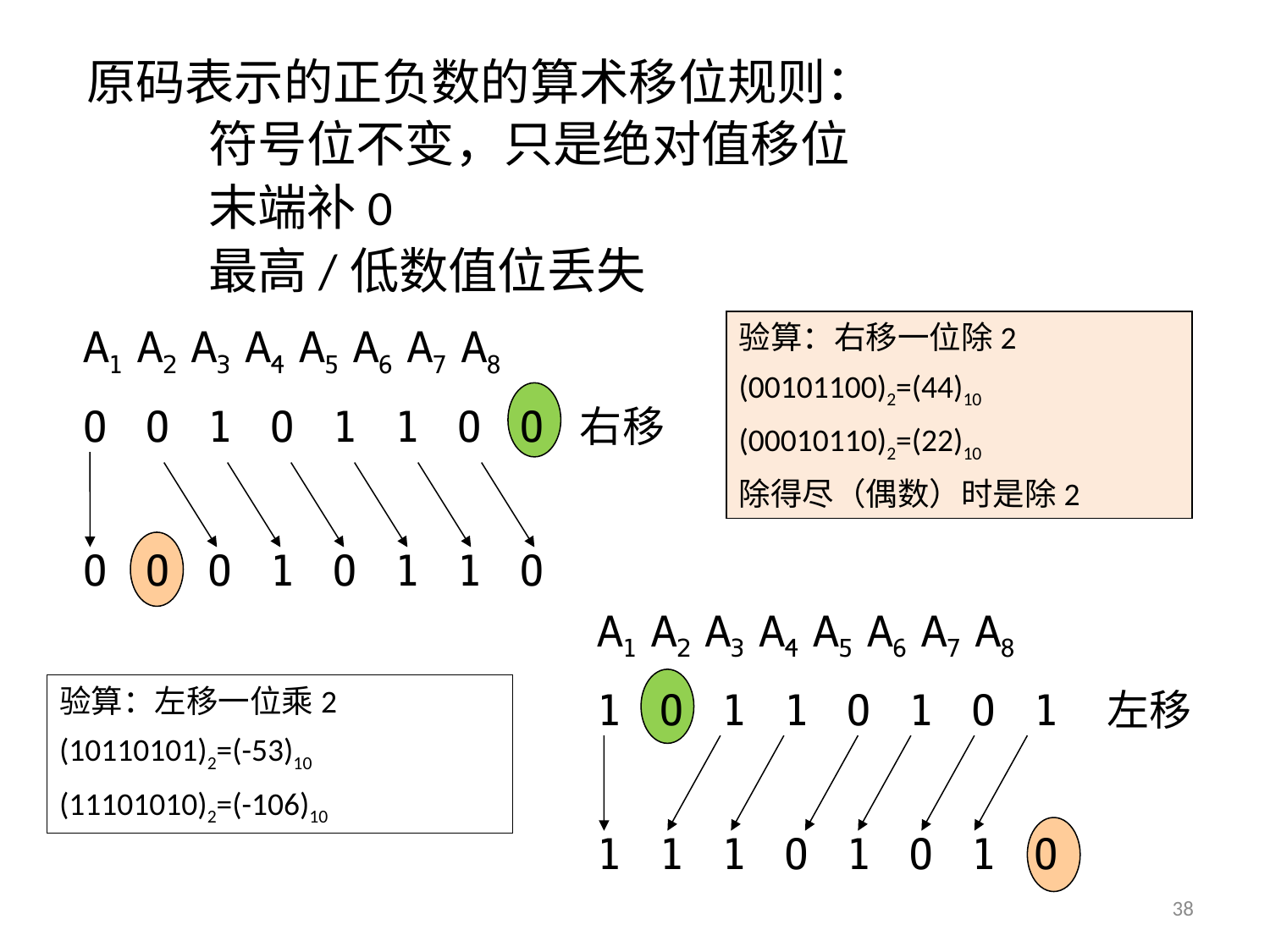

原码表示的正负数的算术移位规则：
          符号位不变，只是绝对值移位
          末端补0
          最高/低数值位丢失
验算：右移一位除2
(00101100)2=(44)10
(00010110)2=(22)10
除得尽（偶数）时是除2
     A1  A2  A3  A4  A5  A6  A7  A8
     0   0   1   0   1   1   0   0  右移

     0   0   0   1   0   1   1   0

     A1  A2  A3  A4  A5  A6  A7  A8
     1   0   1   1   0   1   0   1   左移

     1   1   1   0   1   0   1   0

验算：左移一位乘2
(10110101)2=(-53)10
(11101010)2=(-106)10

38